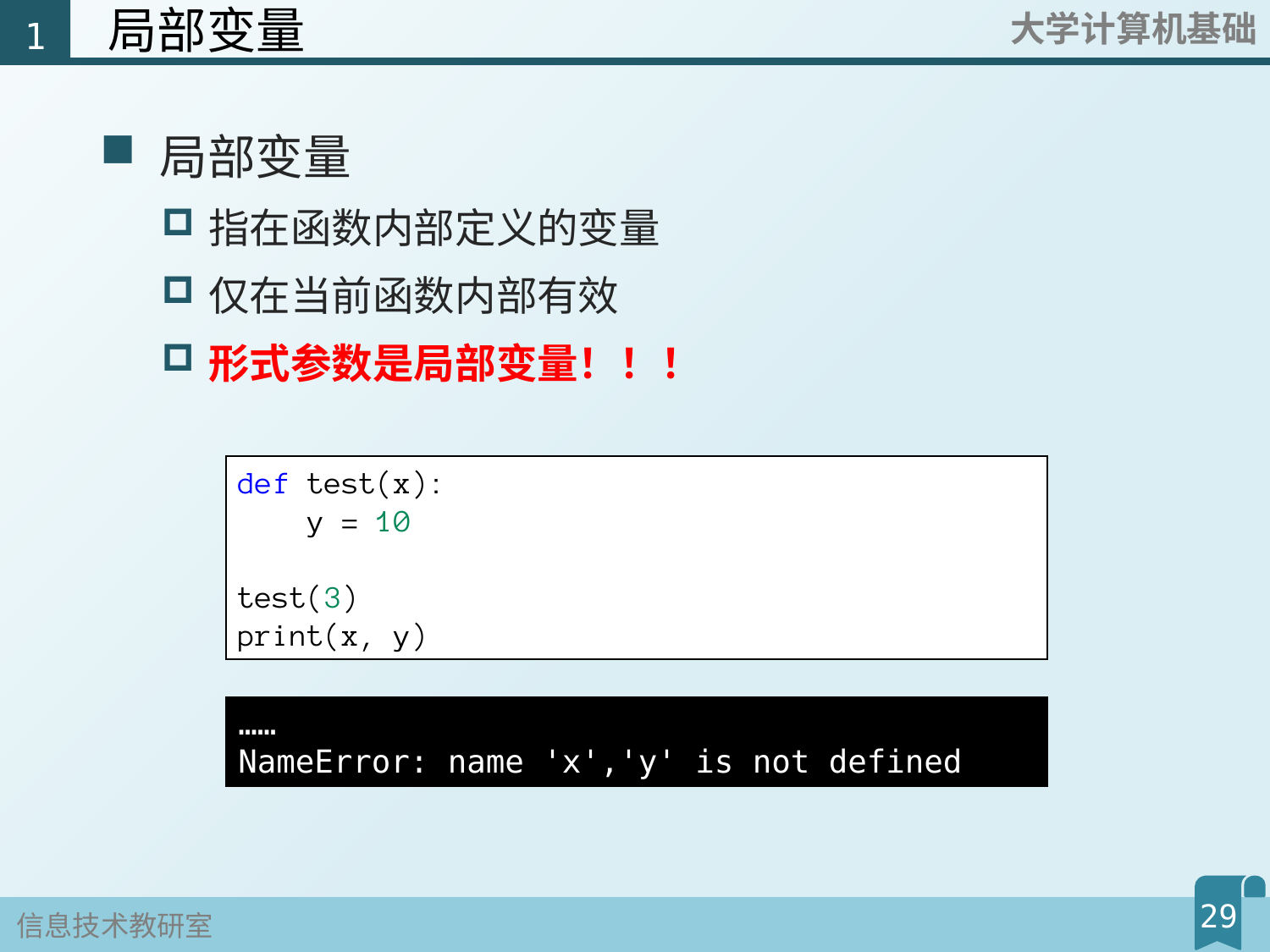

1
# 局部变量
局部变量
指在函数内部定义的变量
仅在当前函数内部有效
形式参数是局部变量！！！
def test(x):
    y = 10
test(3)
print(x, y)
……
NameError: name 'x','y' is not defined
29